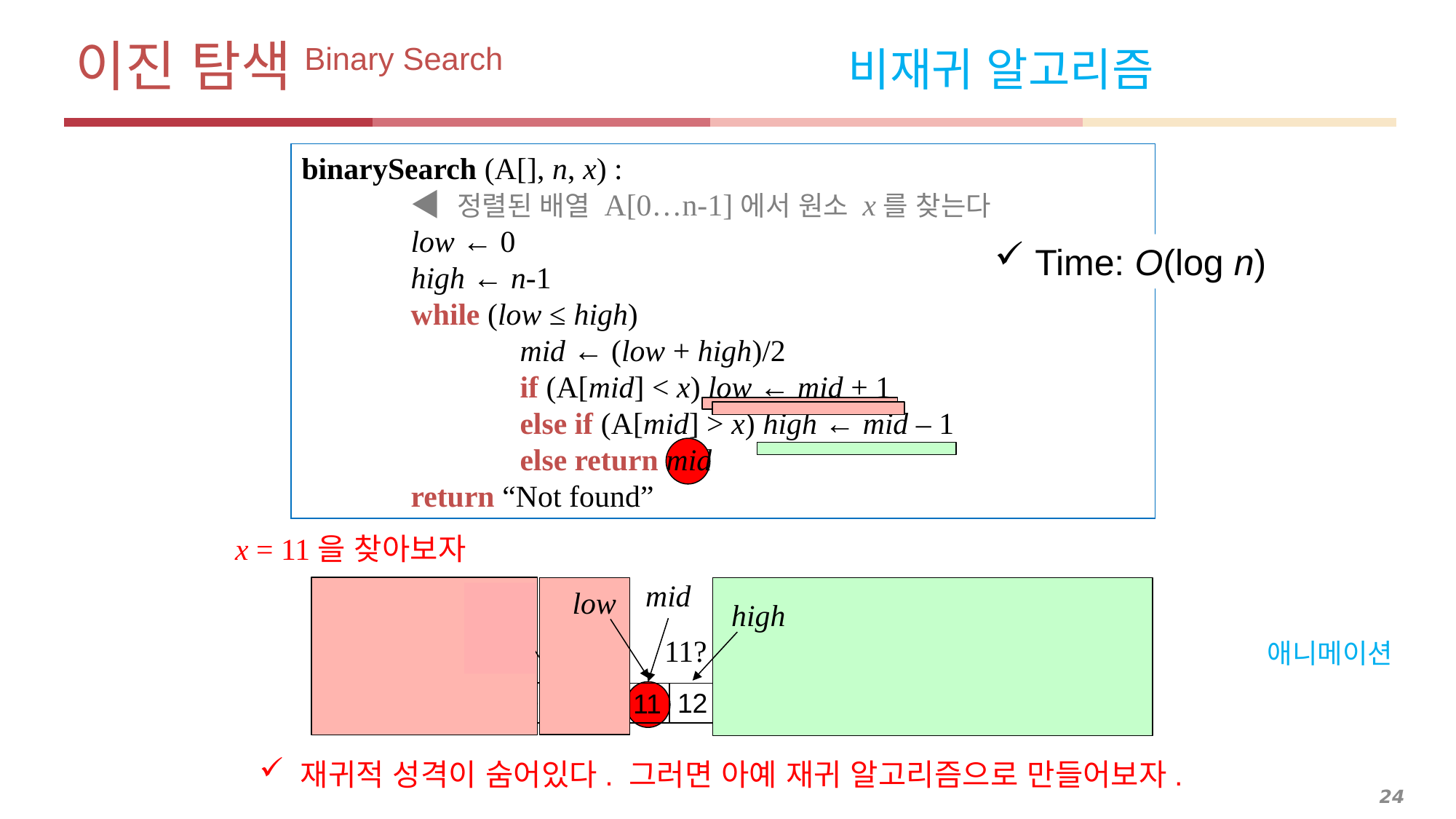

# 이진 탐색Binary Search                                      비재귀 알고리즘
binarySearch (A[], n, x) :
	◀ 정렬된 배열 A[0…n-1]에서 원소 x를 찾는다
	low ← 0
	high ← n-1
	while (low ≤ high)
		mid ← (low + high)/2
		if (A[mid] < x) low ← mid + 1
		else if (A[mid] > x) high ← mid – 1
		else return mid
	return “Not found”
 Time: O(log n)

low

low

high
x = 11을 찾아보자
mid
11?

mid
11?

mid
11?

mid
11?

애니메이션
31
10
13
29
15
22
25
12
14
11
16
19
17

6
7
8

1
2
5
재귀적 성격이 숨어있다. 그러면 아예 재귀 알고리즘으로 만들어보자.